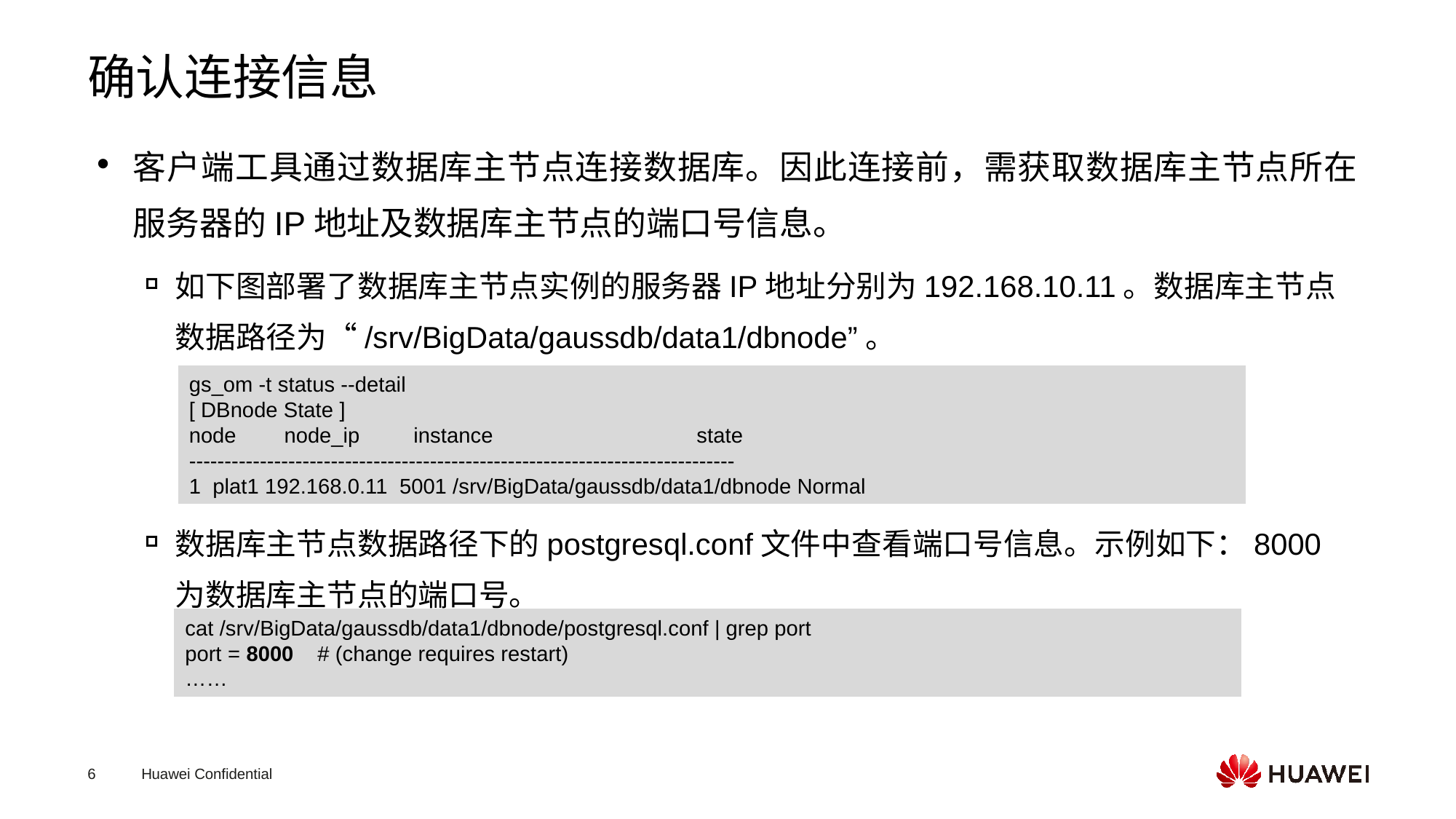

# 确认连接信息
客户端工具通过数据库主节点连接数据库。因此连接前，需获取数据库主节点所在服务器的IP地址及数据库主节点的端口号信息。
如下图部署了数据库主节点实例的服务器IP地址分别为192.168.10.11。数据库主节点数据路径为“/srv/BigData/gaussdb/data1/dbnode”。

数据库主节点数据路径下的postgresql.conf文件中查看端口号信息。示例如下：8000为数据库主节点的端口号。
gs_om -t status --detail
[ DBnode State ]
node        node_ip         instance                                  state
-----------------------------------------------------------------------------
1  plat1 192.168.0.11  5001 /srv/BigData/gaussdb/data1/dbnode Normal
cat /srv/BigData/gaussdb/data1/dbnode/postgresql.conf | grep port
port = 8000    # (change requires restart)
……